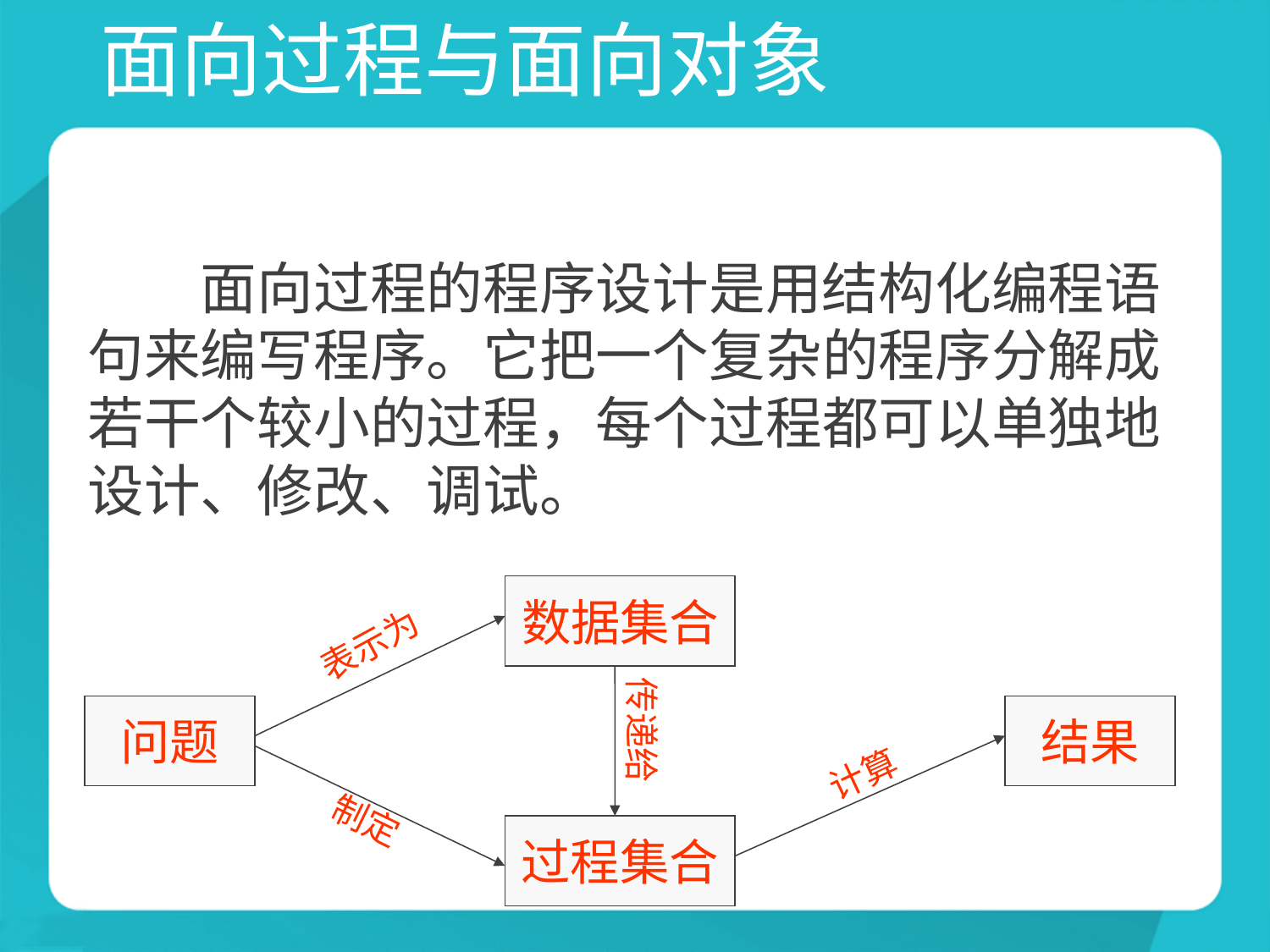

# 面向过程与面向对象

　　面向过程的程序设计是用结构化编程语句来编写程序。它把一个复杂的程序分解成若干个较小的过程，每个过程都可以单独地设计、修改、调试。
数据集合

表示为

传递给
问题
结果

计算

制定
过程集合